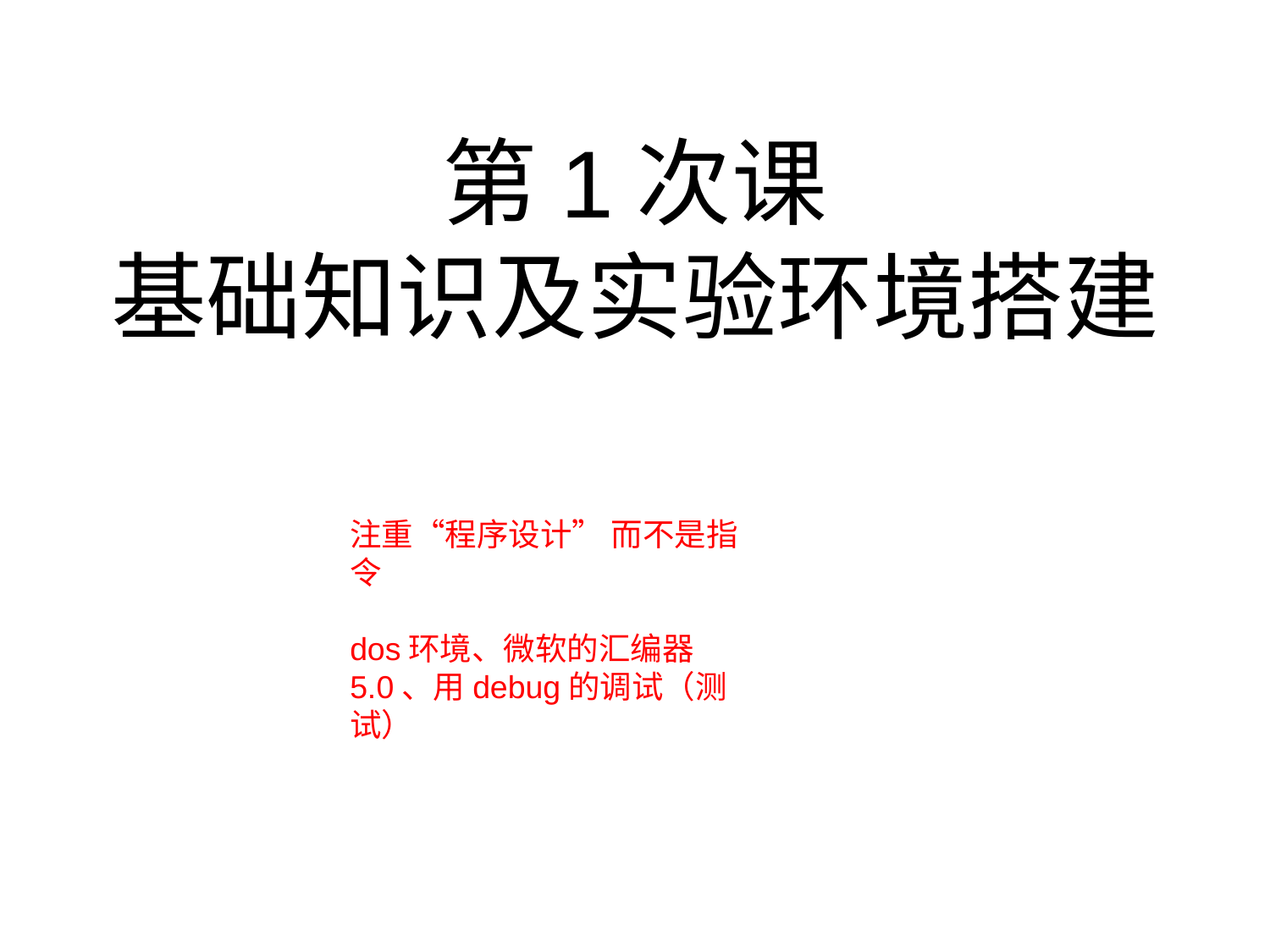

# 第1次课 基础知识及实验环境搭建
注重“程序设计” 而不是指令

dos环境、微软的汇编器5.0、用debug的调试（测试）